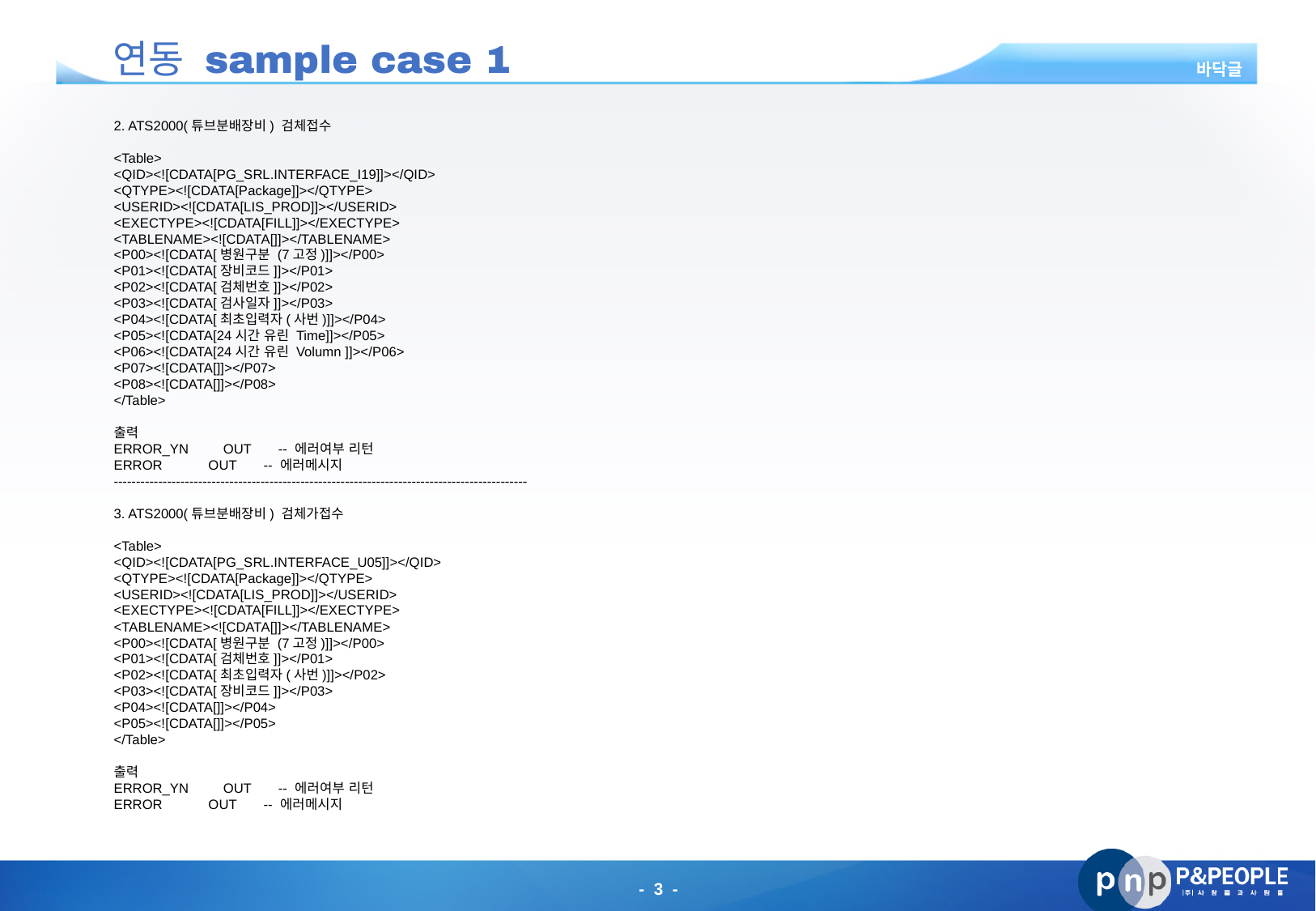

# 연동 sample case 1
바닥글
2. ATS2000(튜브분배장비) 검체접수

<Table>
<QID><![CDATA[PG_SRL.INTERFACE_I19]]></QID>
<QTYPE><![CDATA[Package]]></QTYPE>
<USERID><![CDATA[LIS_PROD]]></USERID>
<EXECTYPE><![CDATA[FILL]]></EXECTYPE>
<TABLENAME><![CDATA[]]></TABLENAME>
<P00><![CDATA[병원구분 (7고정)]]></P00>
<P01><![CDATA[장비코드]]></P01>
<P02><![CDATA[검체번호]]></P02>
<P03><![CDATA[검사일자]]></P03>
<P04><![CDATA[최초입력자(사번)]]></P04>
<P05><![CDATA[24시간 유린 Time]]></P05>
<P06><![CDATA[24시간 유린 Volumn ]]></P06>
<P07><![CDATA[]]></P07>
<P08><![CDATA[]]></P08>
</Table>

출력
ERROR_YN         OUT       -- 에러여부 리턴
ERROR            OUT       -- 에러메시지
---------------------------------------------------------------------------------------------

3. ATS2000(튜브분배장비) 검체가접수

<Table>
<QID><![CDATA[PG_SRL.INTERFACE_U05]]></QID>
<QTYPE><![CDATA[Package]]></QTYPE>
<USERID><![CDATA[LIS_PROD]]></USERID>
<EXECTYPE><![CDATA[FILL]]></EXECTYPE>
<TABLENAME><![CDATA[]]></TABLENAME>
<P00><![CDATA[병원구분 (7고정)]]></P00>
<P01><![CDATA[검체번호]]></P01>
<P02><![CDATA[최초입력자(사번)]]></P02>
<P03><![CDATA[장비코드]]></P03>
<P04><![CDATA[]]></P04>
<P05><![CDATA[]]></P05>
</Table>

출력
ERROR_YN         OUT       -- 에러여부 리턴
ERROR            OUT       -- 에러메시지